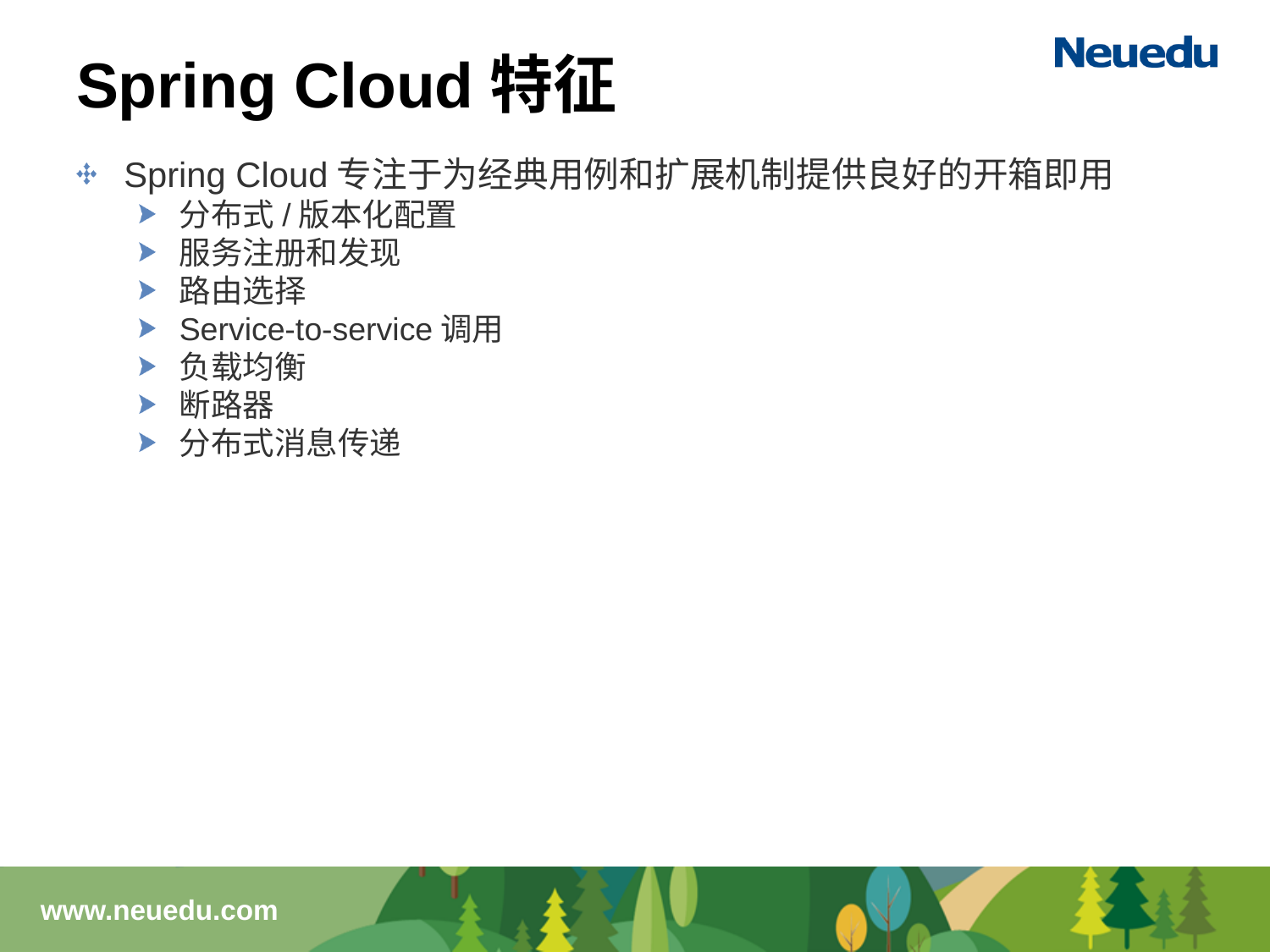

# Spring Cloud特征
Spring Cloud专注于为经典用例和扩展机制提供良好的开箱即用
分布式/版本化配置
服务注册和发现
路由选择
Service-to-service调用
负载均衡
断路器
分布式消息传递